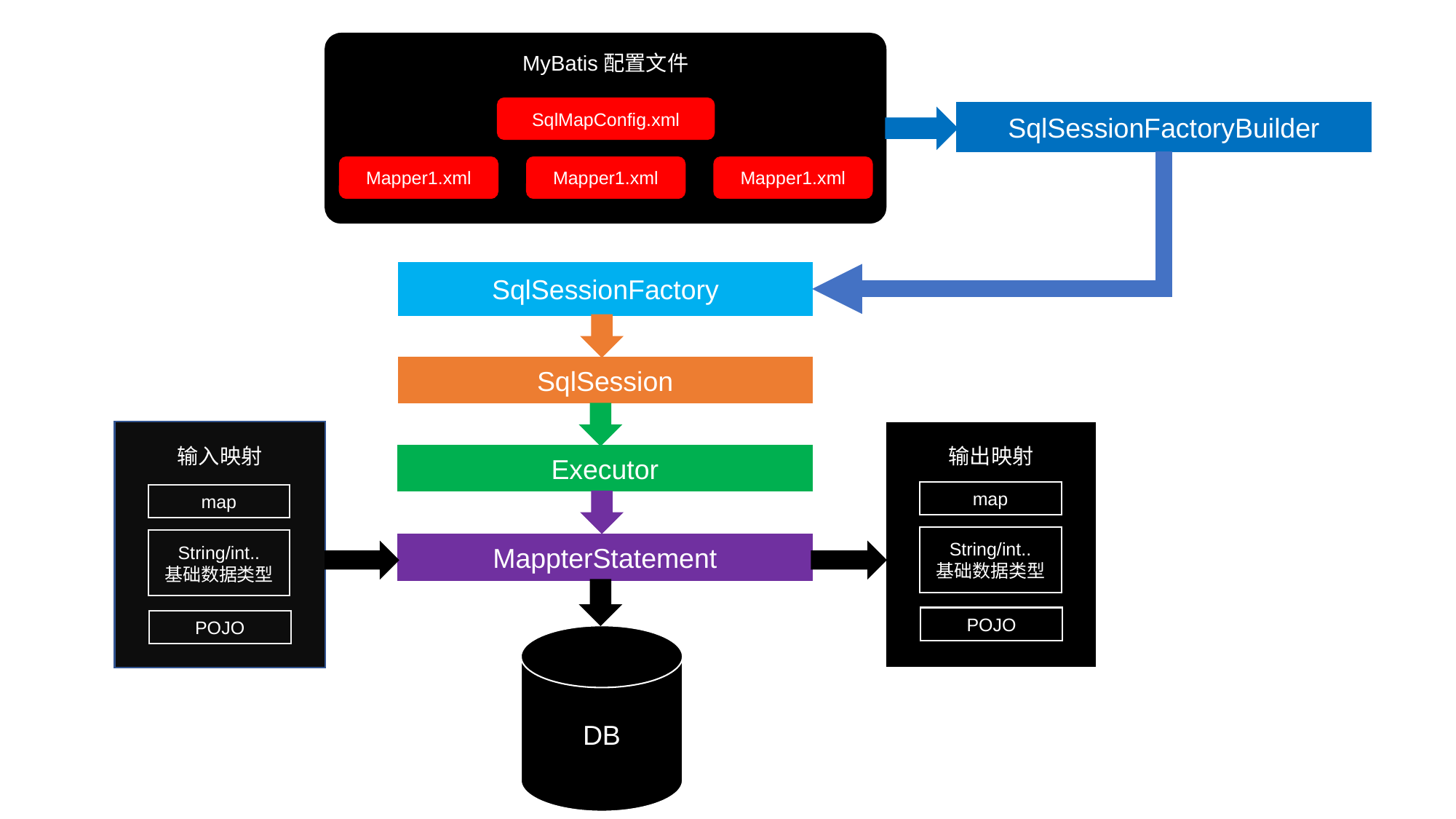

MyBatis配置文件

SqlMapConfig.xml
SqlSessionFactoryBuilder
Mapper1.xml
Mapper1.xml
Mapper1.xml
SqlSessionFactory

SqlSession

输入映射

map
String/int..
基础数据类型
POJO
输出映射

map
String/int..
基础数据类型
POJO
Executor

MappterStatement

DB